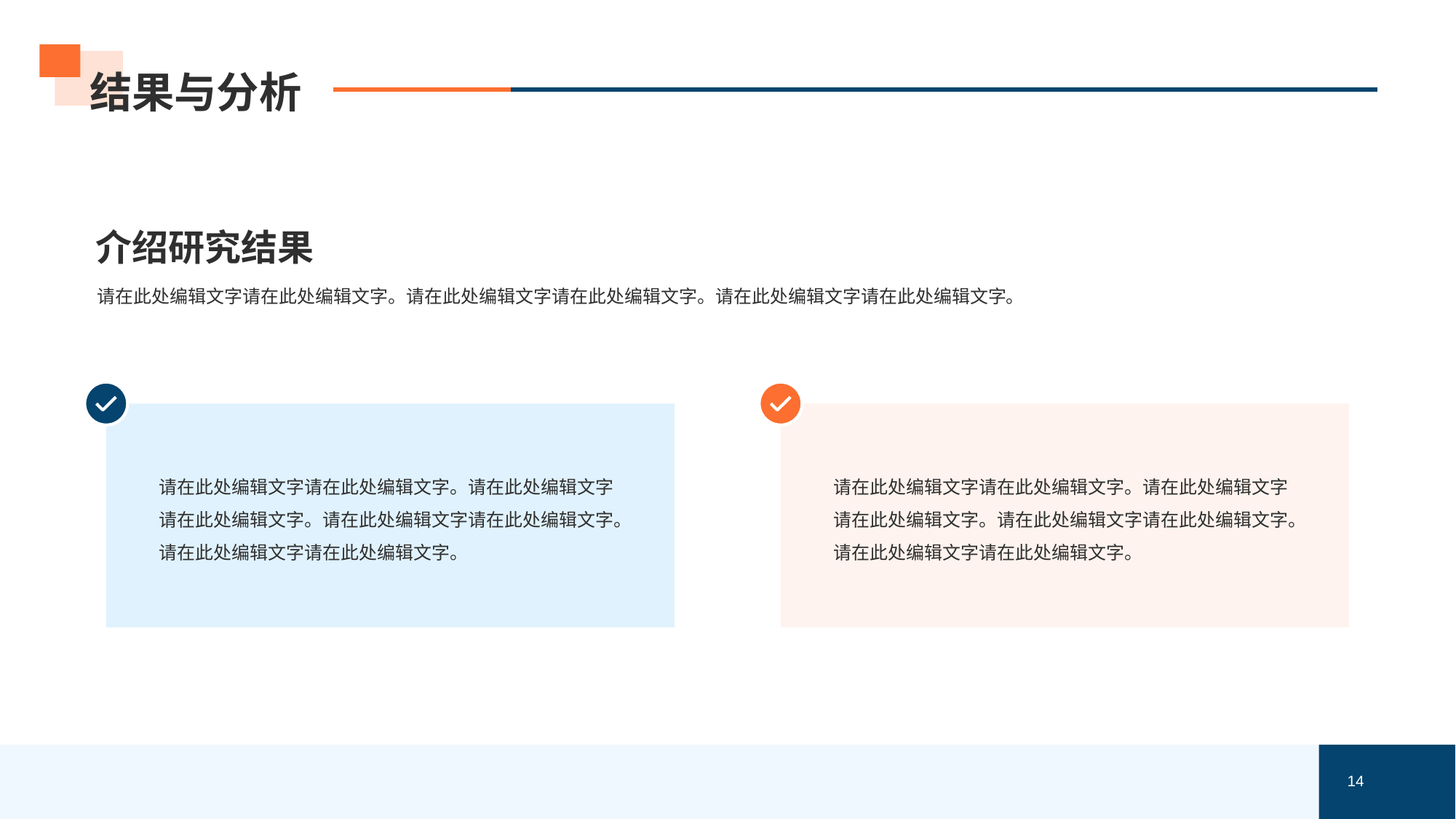

# 结果与分析
介绍研究结果
请在此处编辑文字请在此处编辑文字。请在此处编辑文字请在此处编辑文字。请在此处编辑文字请在此处编辑文字。

请在此处编辑文字请在此处编辑文字。请在此处编辑文字请在此处编辑文字。请在此处编辑文字请在此处编辑文字。请在此处编辑文字请在此处编辑文字。

请在此处编辑文字请在此处编辑文字。请在此处编辑文字请在此处编辑文字。请在此处编辑文字请在此处编辑文字。请在此处编辑文字请在此处编辑文字。
14